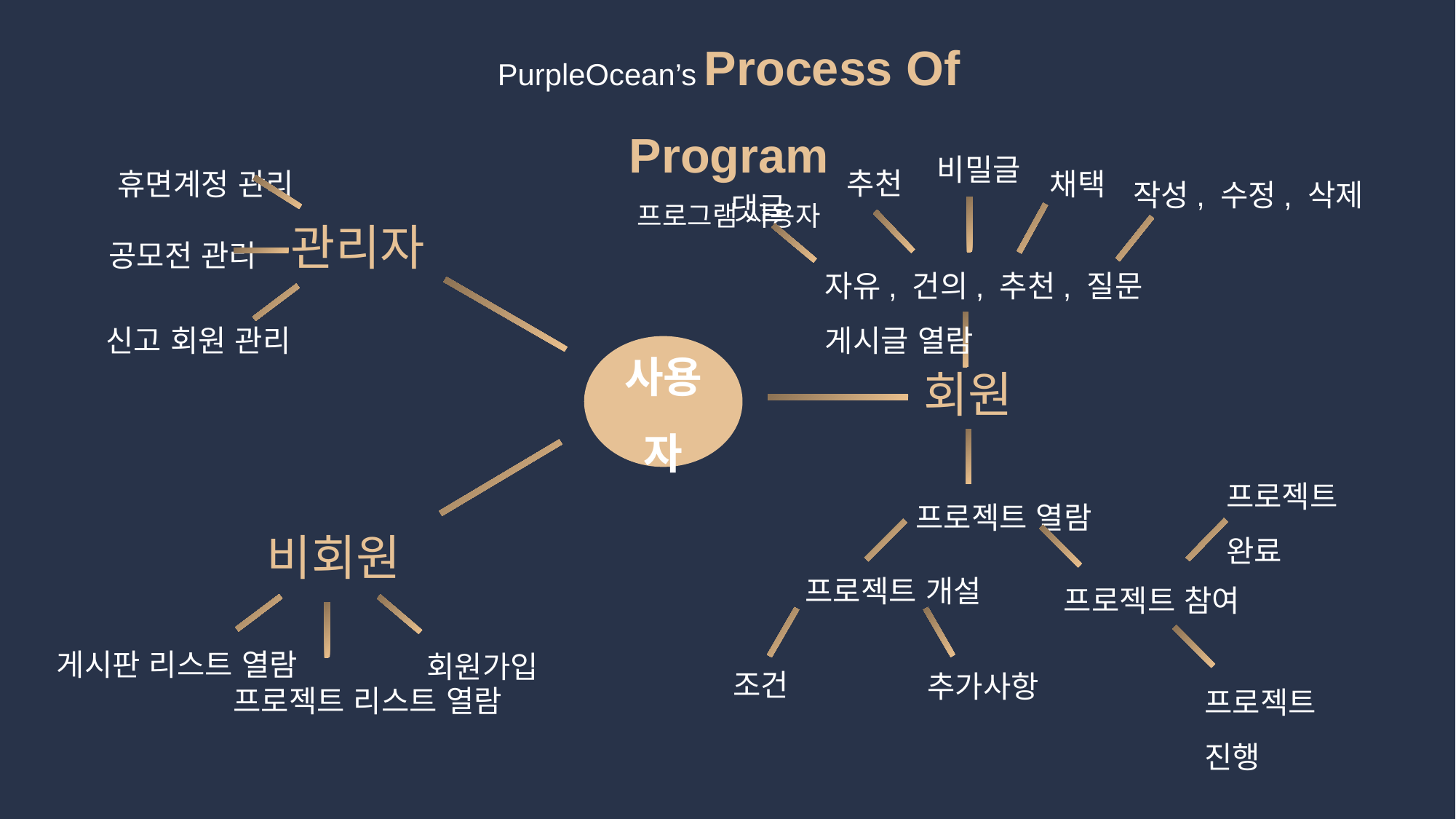

PurpleOcean’s Process Of Program
프로그램 사용자
비밀글
추천
채택
휴면계정 관리
작성, 수정, 삭제
댓글

관리자
공모전 관리

자유, 건의, 추천, 질문 게시글 열람

신고 회원 관리

사용자

회원

프로젝트 완료

프로젝트 열람
비회원

프로젝트 개설
프로젝트 참여

게시판 리스트 열람
회원가입

조건

추가사항
프로젝트 리스트 열람
프로젝트 진행